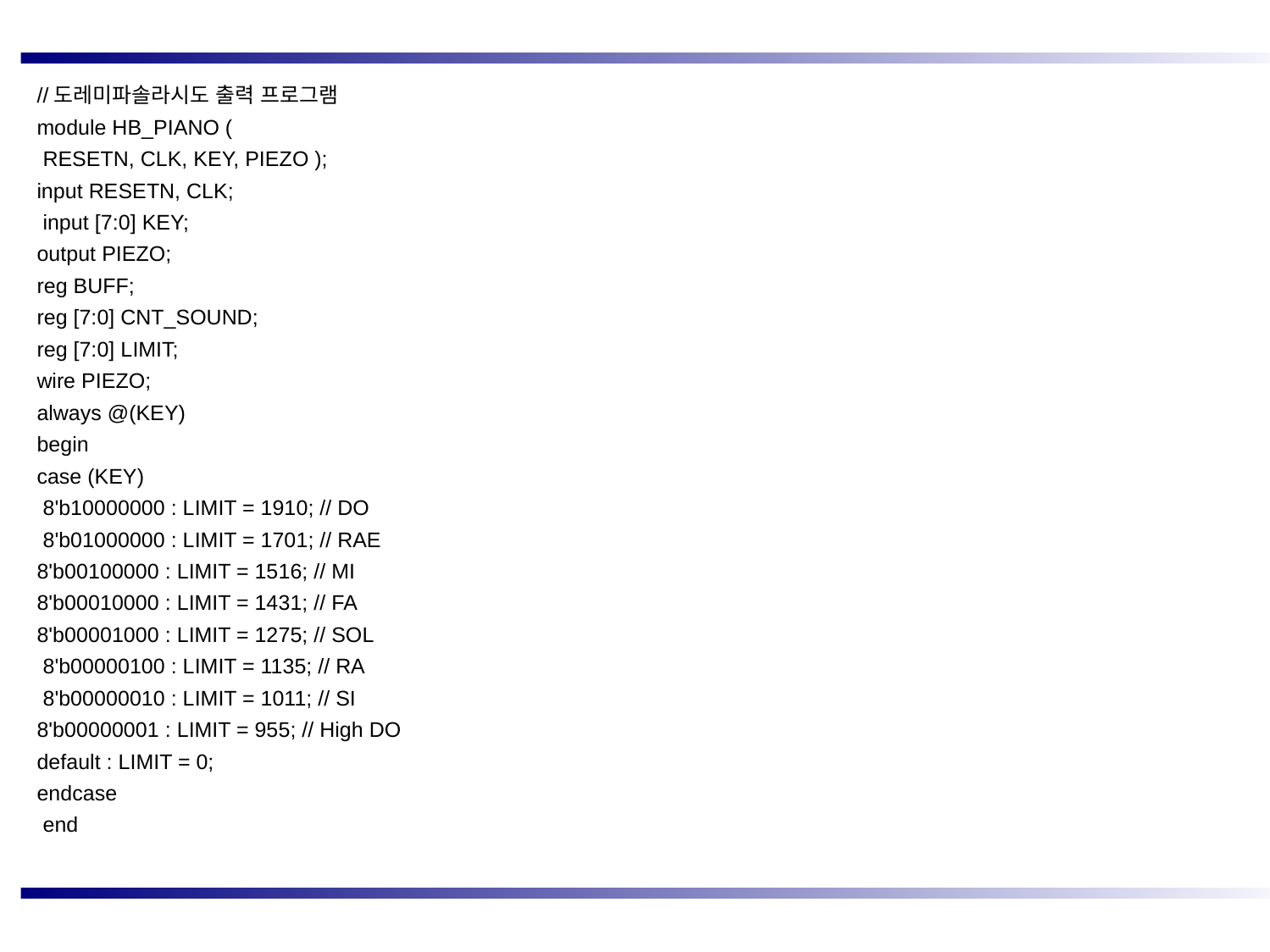

//도레미파솔라시도 출력 프로그램
module HB_PIANO (
 RESETN, CLK, KEY, PIEZO );
input RESETN, CLK;
 input [7:0] KEY;
output PIEZO;
reg BUFF;
reg [7:0] CNT_SOUND;
reg [7:0] LIMIT;
wire PIEZO;
always @(KEY)
begin
case (KEY)
 8'b10000000 : LIMIT = 1910; // DO
 8'b01000000 : LIMIT = 1701; // RAE
8'b00100000 : LIMIT = 1516; // MI
8'b00010000 : LIMIT = 1431; // FA
8'b00001000 : LIMIT = 1275; // SOL
 8'b00000100 : LIMIT = 1135; // RA
 8'b00000010 : LIMIT = 1011; // SI
8'b00000001 : LIMIT = 955; // High DO
default : LIMIT = 0;
endcase
 end